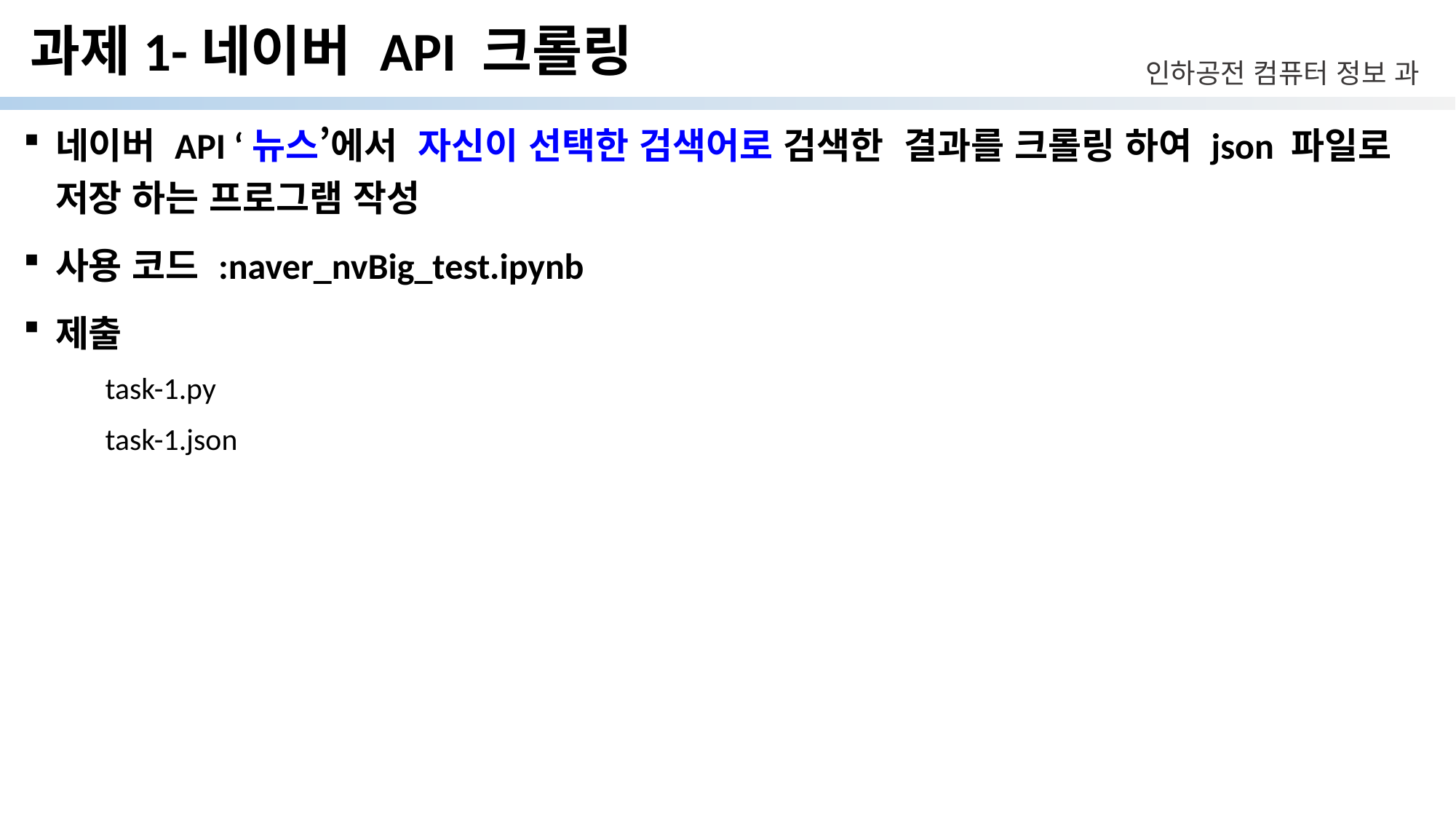

# 과제1-네이버 API 크롤링
네이버 API ‘뉴스’에서  자신이 선택한 검색어로 검색한  결과를 크롤링 하여 json 파일로 저장 하는 프로그램 작성
사용 코드 :naver_nvBig_test.ipynb
제출
task-1.py
task-1.json